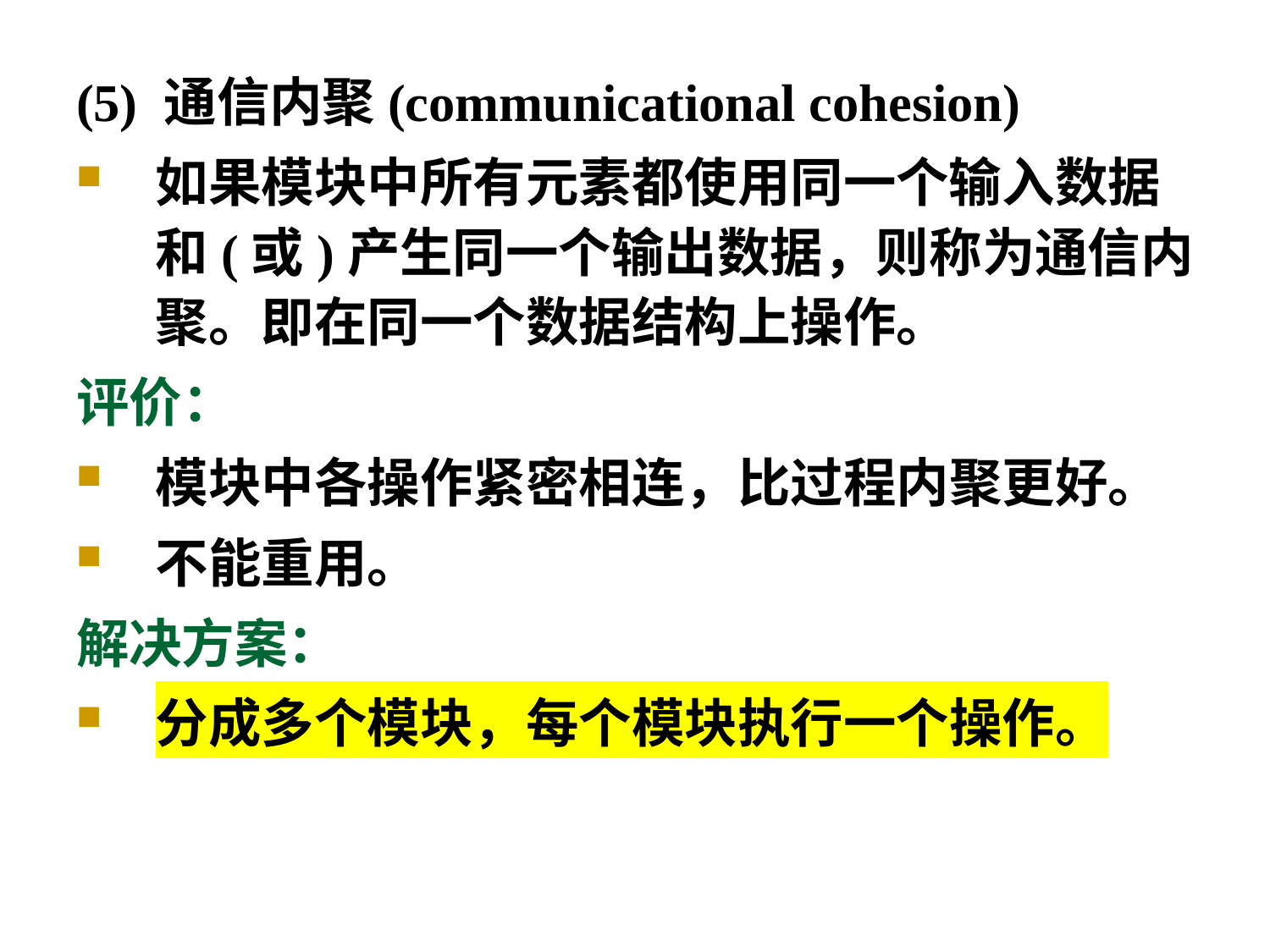

(5) 通信内聚(communicational cohesion)
如果模块中所有元素都使用同一个输入数据和(或)产生同一个输出数据，则称为通信内聚。即在同一个数据结构上操作。
评价：
模块中各操作紧密相连，比过程内聚更好。
不能重用。
解决方案：
分成多个模块，每个模块执行一个操作。